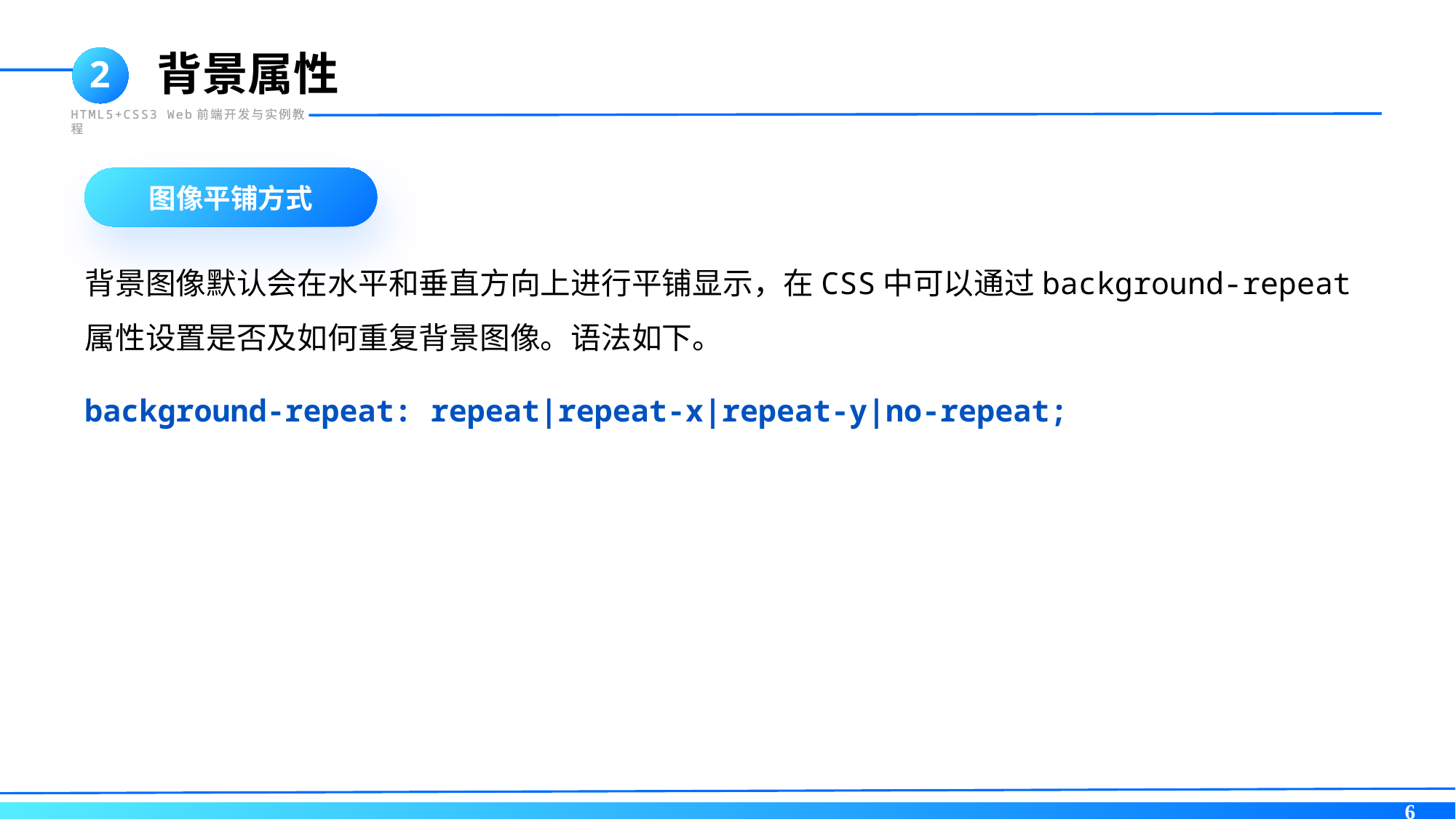

背景属性
2
HTML5+CSS3 Web前端开发与实例教程
图像平铺方式
背景图像默认会在水平和垂直方向上进行平铺显示，在CSS中可以通过background-repeat 属性设置是否及如何重复背景图像。语法如下。
background-repeat: repeat|repeat-x|repeat-y|no-repeat;
6